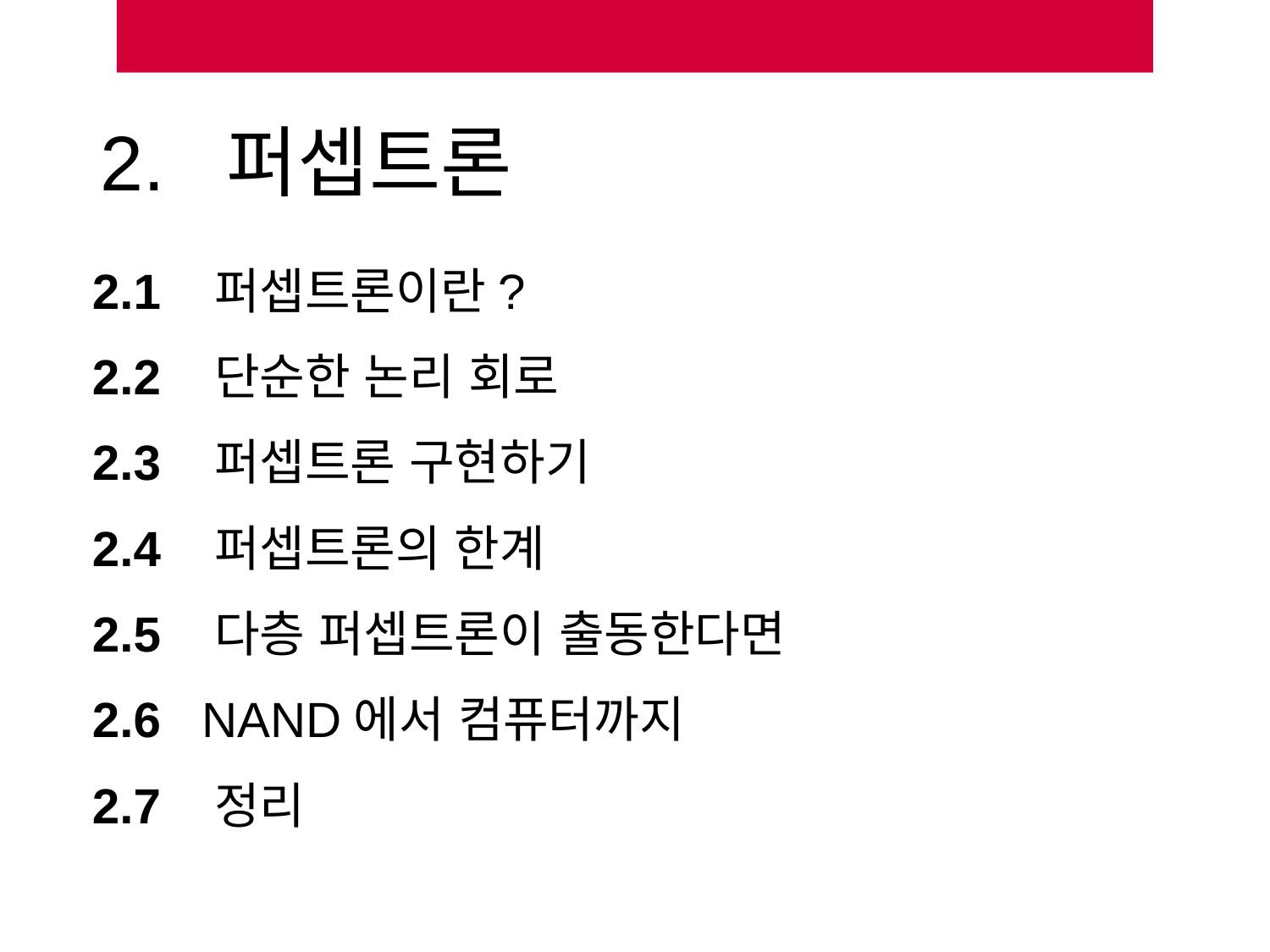

# 2.  퍼셉트론
2.1   퍼셉트론이란?
2.2   단순한 논리 회로
2.3   퍼셉트론 구현하기
2.4   퍼셉트론의 한계
2.5   다층 퍼셉트론이 출동한다면
2.6   NAND에서 컴퓨터까지
2.7   정리